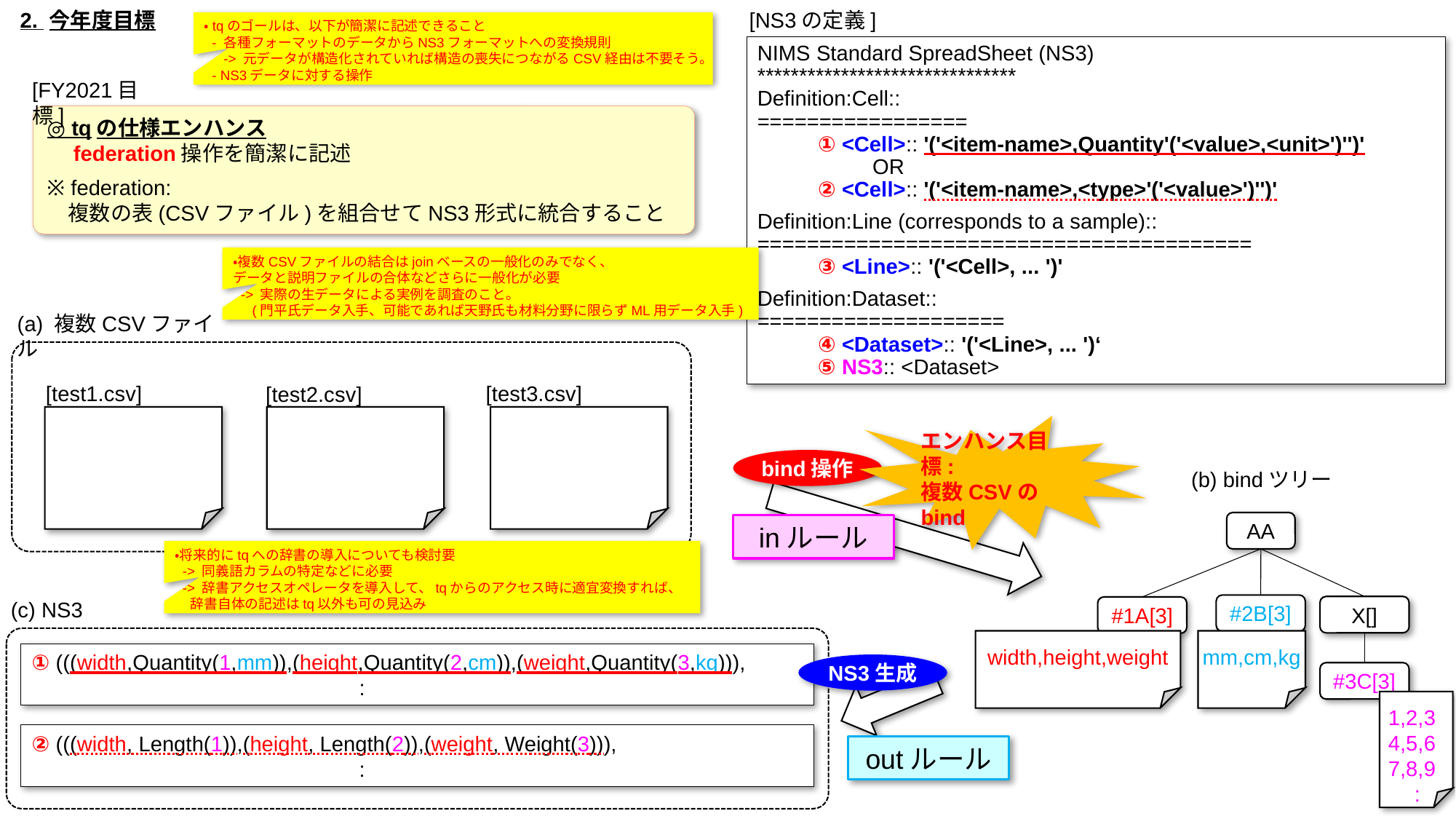

2. 今年度目標
[NS3の定義]
・tqのゴールは、以下が簡潔に記述できること
  - 各種フォーマットのデータからNS3フォーマットへの変換規則
     -> 元データが構造化されていれば構造の喪失につながるCSV経由は不要そう。
  - NS3データに対する操作
NIMS Standard SpreadSheet (NS3)
*******************************
Definition:Cell::
=================
 ① <Cell>:: '('<item-name>,Quantity'('<value>,<unit>')'')'
 OR
 ② <Cell>:: '('<item-name>,<type>'('<value>')'')'
Definition:Line (corresponds to a sample)::
========================================
 ③ <Line>:: '('<Cell>, ... ')'
Definition:Dataset::
====================
 ④ <Dataset>:: '('<Line>, ... ')‘
 ⑤ NS3:: <Dataset>
[FY2021目標]
◎ tqの仕様エンハンス
　federation操作を簡潔に記述
※ federation:
　複数の表(CSVファイル)を組合せてNS3形式に統合すること
・複数CSVファイルの結合はjoinベースの一般化のみでなく、
データと説明ファイルの合体などさらに一般化が必要
  -> 実際の生データによる実例を調査のこと。
     (門平氏データ入手、可能であれば天野氏も材料分野に限らずML用データ入手)
(a) 複数CSVファイル

[test1.csv]
[test3.csv]
[test2.csv]

エンハンス目標:
複数CSVのbind
bind操作
(b) bindツリー
AA
inルール
・将来的にtqへの辞書の導入についても検討要
  -> 同義語カラムの特定などに必要
  -> 辞書アクセスオペレータを導入して、tqからのアクセス時に適宜変換すれば、
    辞書自体の記述はtq以外も可の見込み
(c) NS3
#2B[3]
X[]
#1A[3]

width,height,weight

mm,cm,kg

① (((width,Quantity(1,mm)),(height,Quantity(2,cm)),(weight,Quantity(3,kg))),
			:

NS3生成
#3C[3]
1,2,3
4,5,6
7,8,9
　:

② (((width, Length(1)),(height, Length(2)),(weight, Weight(3))),
			:
outルール